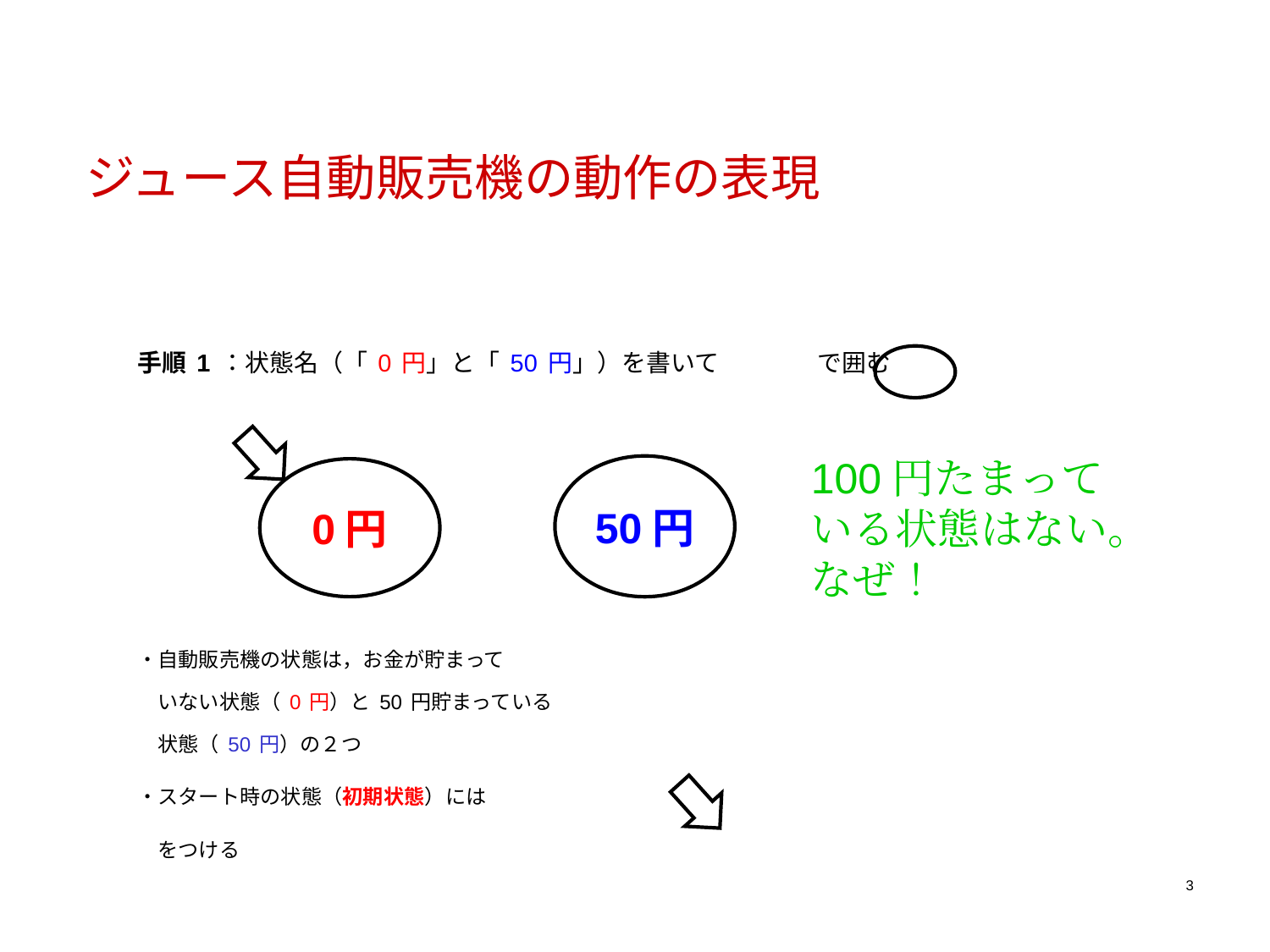

# ジュース自動販売機の動作の表現

手順1：状態名（「0円」と「50円」）を書いて　　　　で囲む

100円たまって
いる状態はない。
なぜ！
50円
0円
・自動販売機の状態は，お金が貯まって
　いない状態（0円）と50円貯まっている
　状態（50円）の２つ
・スタート時の状態（初期状態）には
　をつける

3